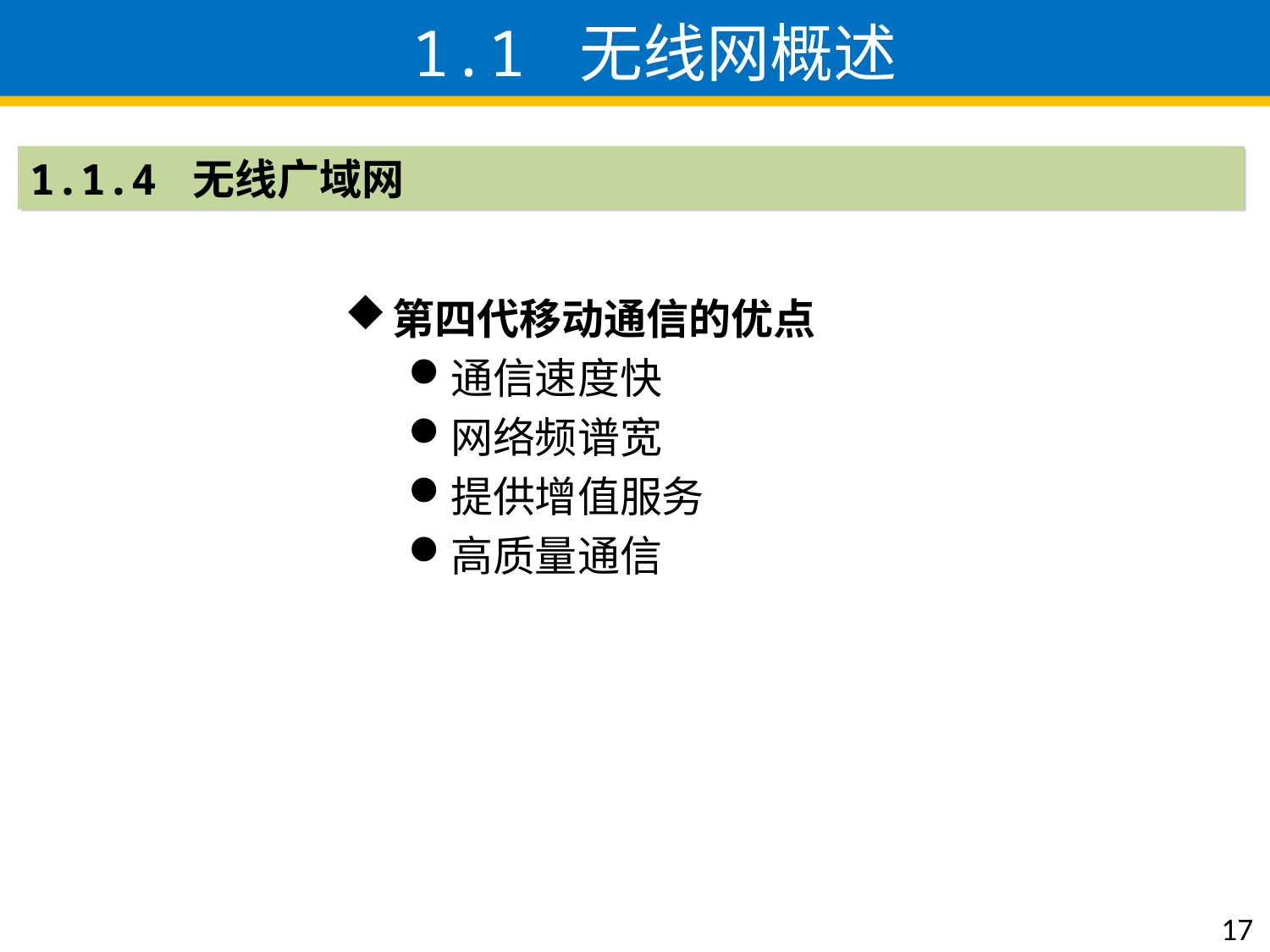

# 1.1 无线网概述
1.1.4 无线广域网
第四代移动通信的优点
通信速度快
网络频谱宽
提供增值服务
高质量通信
17